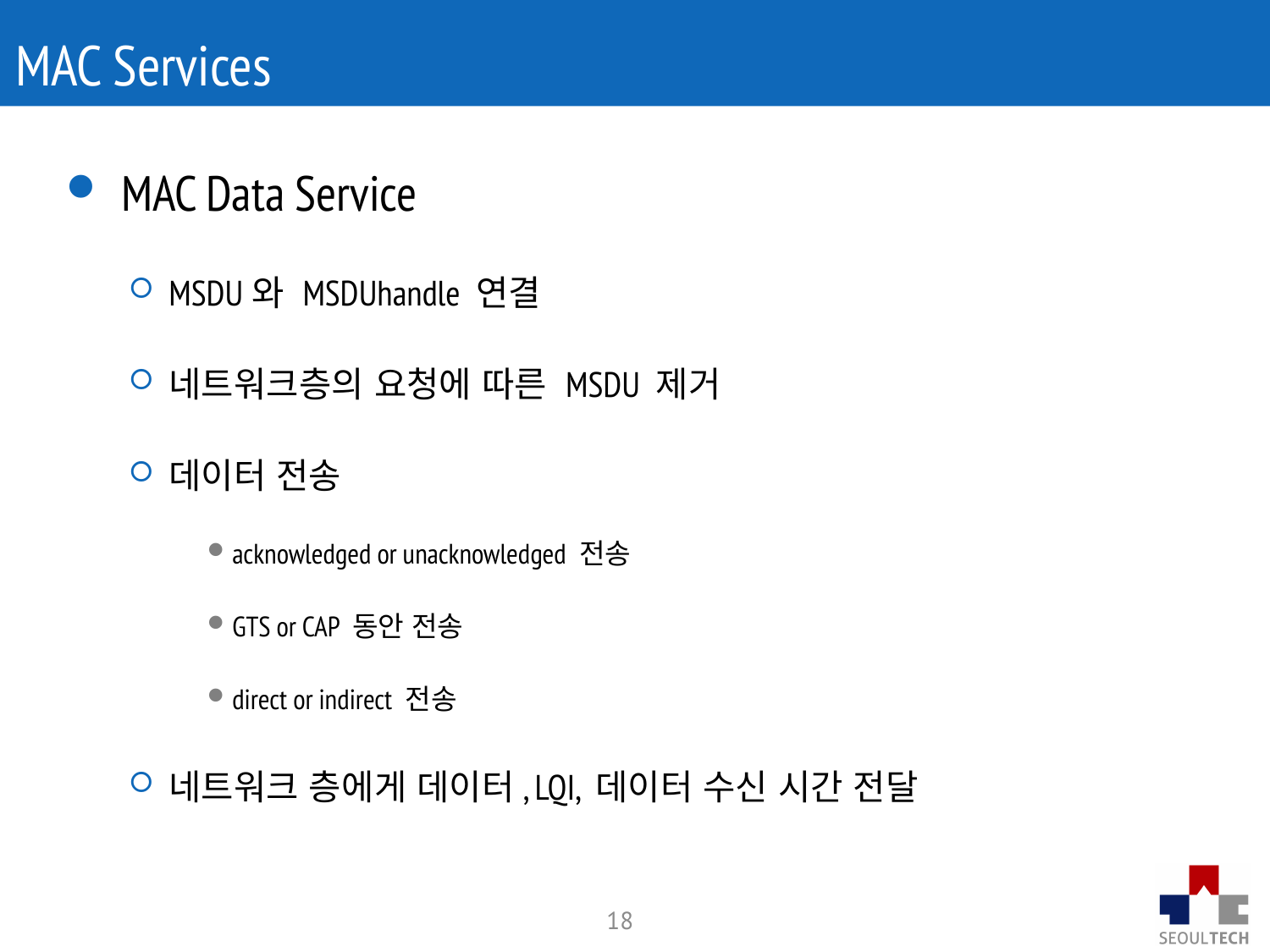

# MAC Services
MAC Data Service
MSDU와 MSDUhandle 연결
네트워크층의 요청에 따른 MSDU 제거
데이터 전송
acknowledged or unacknowledged 전송
GTS or CAP 동안 전송
direct or indirect 전송
네트워크 층에게 데이터, LQI, 데이터 수신 시간 전달
18